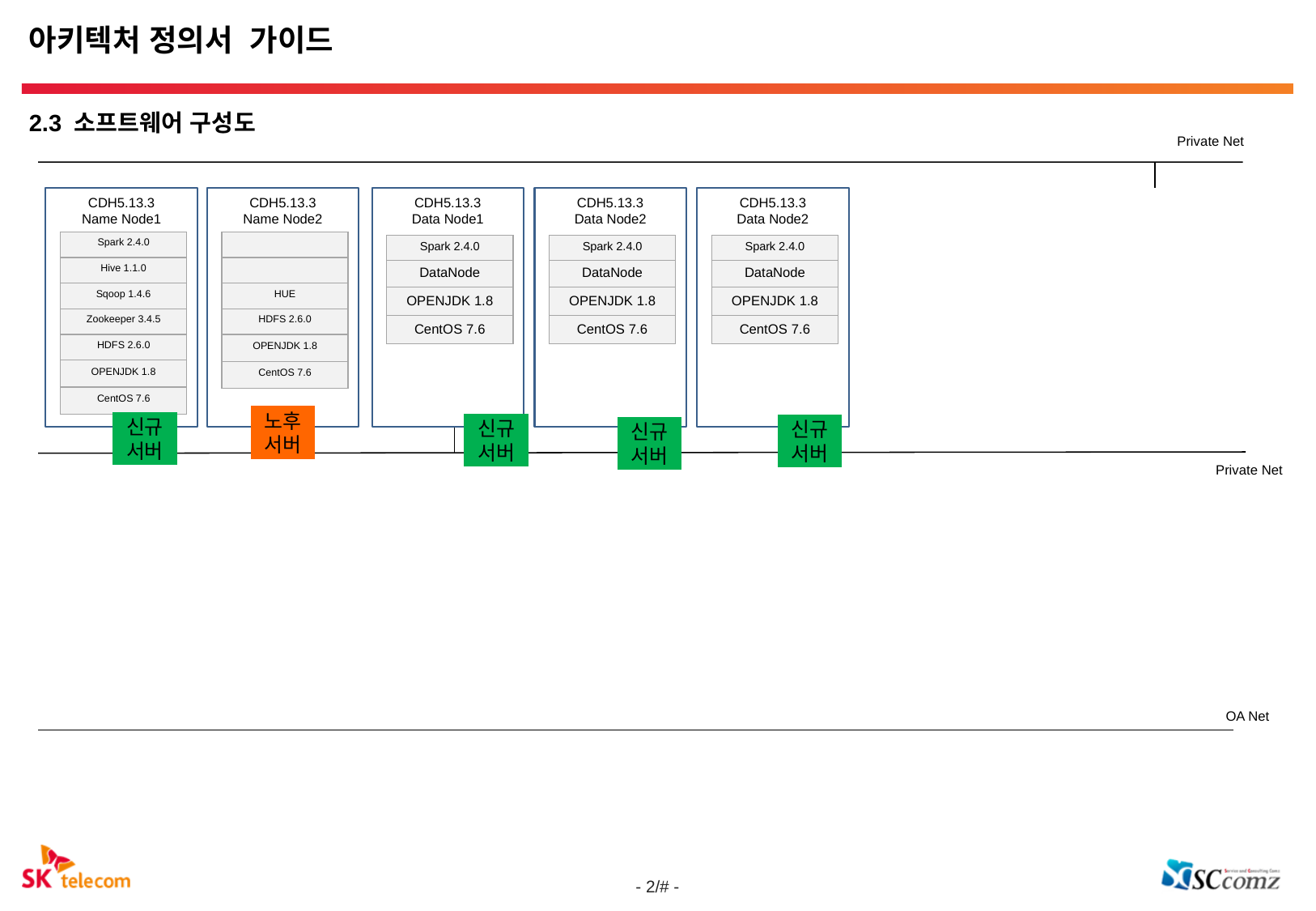

아키텍처 정의서  가이드
2.3 소프트웨어 구성도

Private Net
CDH5.13.3
Data Node2
CDH5.13.3
Name Node1
CDH5.13.3
Name Node2
CDH5.13.3
Data Node1
CDH5.13.3
Data Node2
| Spark 2.4.0 |
| --- |
| Hive 1.1.0 |
| Sqoop 1.4.6 |
| Zookeeper 3.4.5 |
| HDFS 2.6.0 |
| OPENJDK 1.8 |
| CentOS 7.6 |
|  |
| --- |
|  |
| HUE |
| HDFS 2.6.0 |
| OPENJDK 1.8 |
| CentOS 7.6 |
| Spark 2.4.0 |
| --- |
| DataNode |
| OPENJDK 1.8 |
| CentOS 7.6 |
| Spark 2.4.0 |
| --- |
| DataNode |
| OPENJDK 1.8 |
| CentOS 7.6 |
| Spark 2.4.0 |
| --- |
| DataNode |
| OPENJDK 1.8 |
| CentOS 7.6 |
노후서버
신규서버
신규서버
신규서버
신규서버
Private Net
OA Net